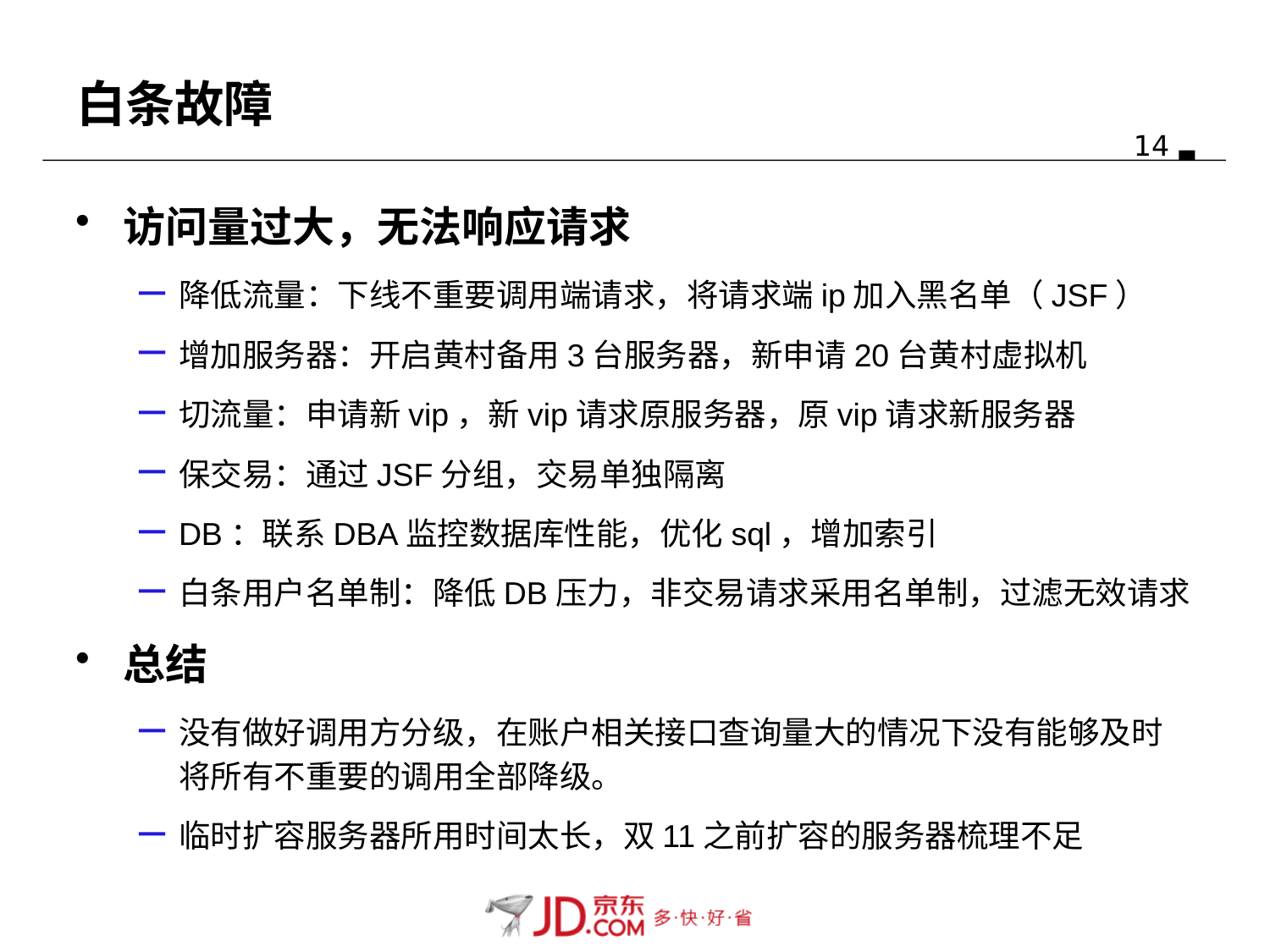

# 白条故障
访问量过大，无法响应请求
降低流量：下线不重要调用端请求，将请求端ip加入黑名单（JSF）
增加服务器：开启黄村备用3台服务器，新申请20台黄村虚拟机
切流量：申请新vip，新vip请求原服务器，原vip请求新服务器
保交易：通过JSF分组，交易单独隔离
DB：联系DBA监控数据库性能，优化sql，增加索引
白条用户名单制：降低DB压力，非交易请求采用名单制，过滤无效请求
总结
没有做好调用方分级，在账户相关接口查询量大的情况下没有能够及时将所有不重要的调用全部降级。
临时扩容服务器所用时间太长，双11之前扩容的服务器梳理不足